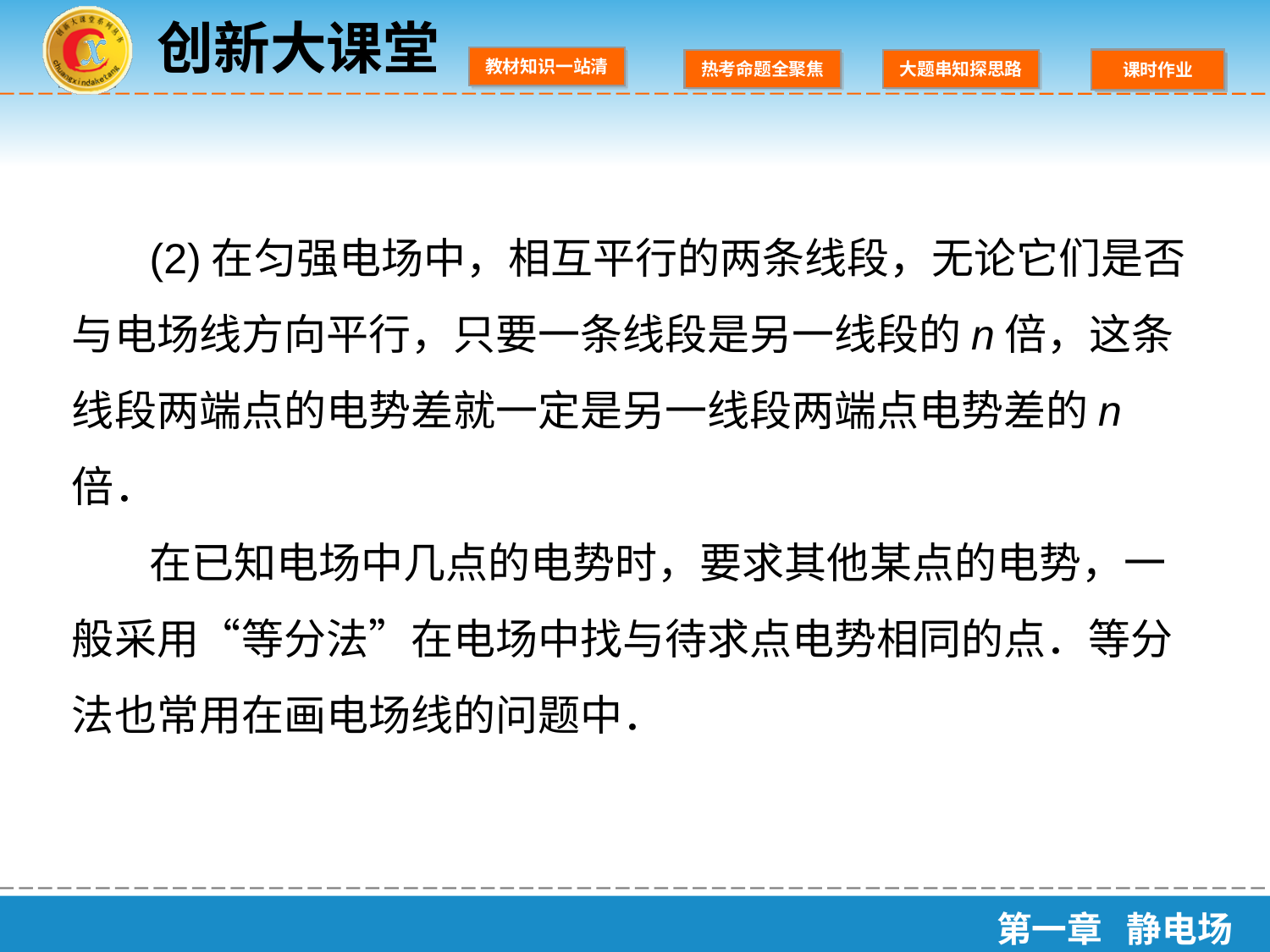

(2)在匀强电场中，相互平行的两条线段，无论它们是否与电场线方向平行，只要一条线段是另一线段的n倍，这条线段两端点的电势差就一定是另一线段两端点电势差的n倍．
在已知电场中几点的电势时，要求其他某点的电势，一般采用“等分法”在电场中找与待求点电势相同的点．等分法也常用在画电场线的问题中．